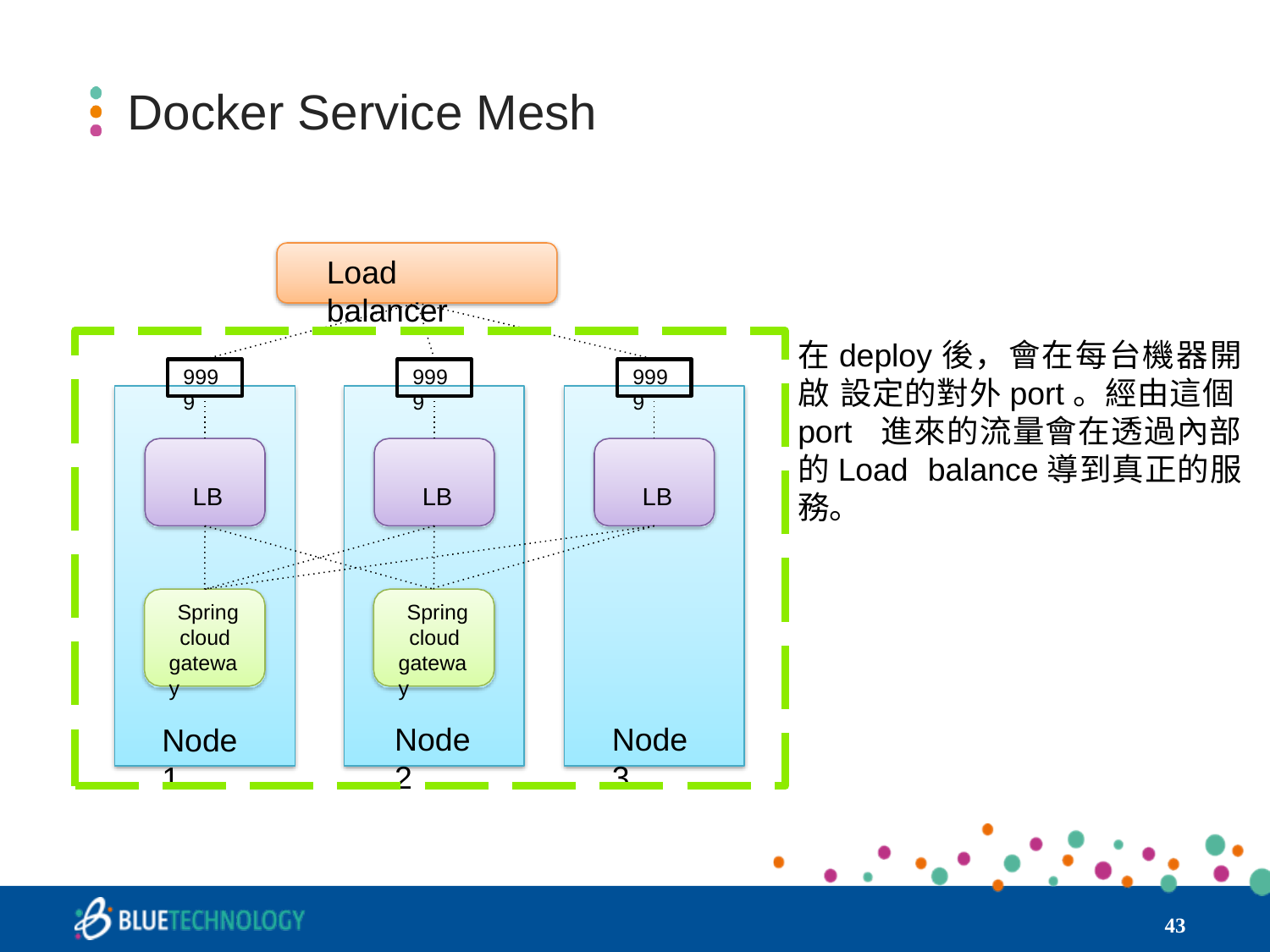

# Docker Service Mesh

Load balancer

在deploy後，會在每台機器開啟 設定的對外port。經由這個port  進來的流量會在透過內部的Load  balance導到真正的服務。

9999
9999
9999

LB
LB
LB

Spring  cloud  gateway
Spring  cloud  gateway
Node3
Node2
Node1
43